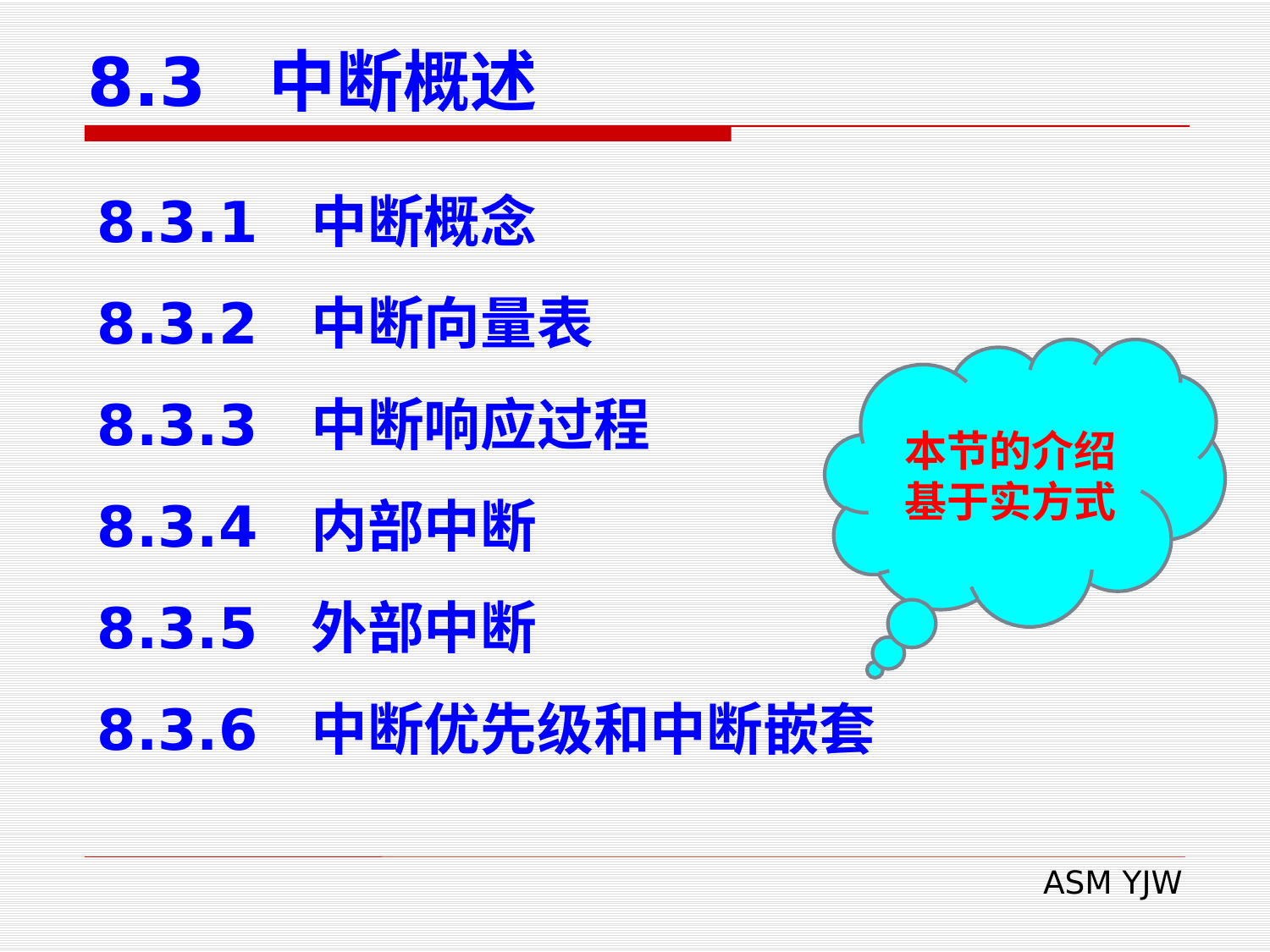

# 8.3  中断概述
8.3.1  中断概念
8.3.2  中断向量表
8.3.3  中断响应过程
8.3.4  内部中断
8.3.5  外部中断
8.3.6  中断优先级和中断嵌套

本节的介绍
基于实方式